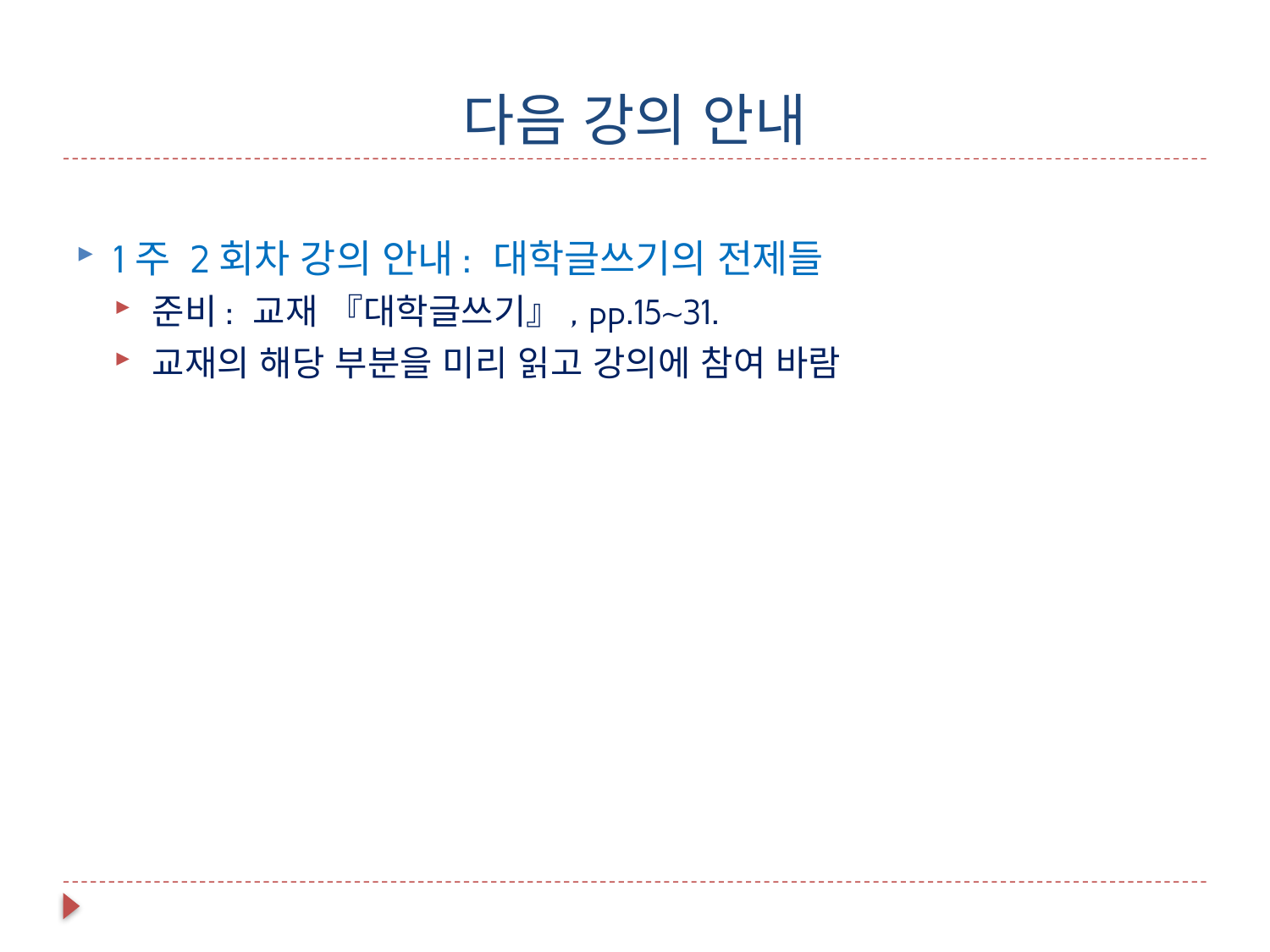

# 다음 강의 안내

1주 2회차 강의 안내: 대학글쓰기의 전제들
준비: 교재 『대학글쓰기』, pp.15~31.
교재의 해당 부분을 미리 읽고 강의에 참여 바람